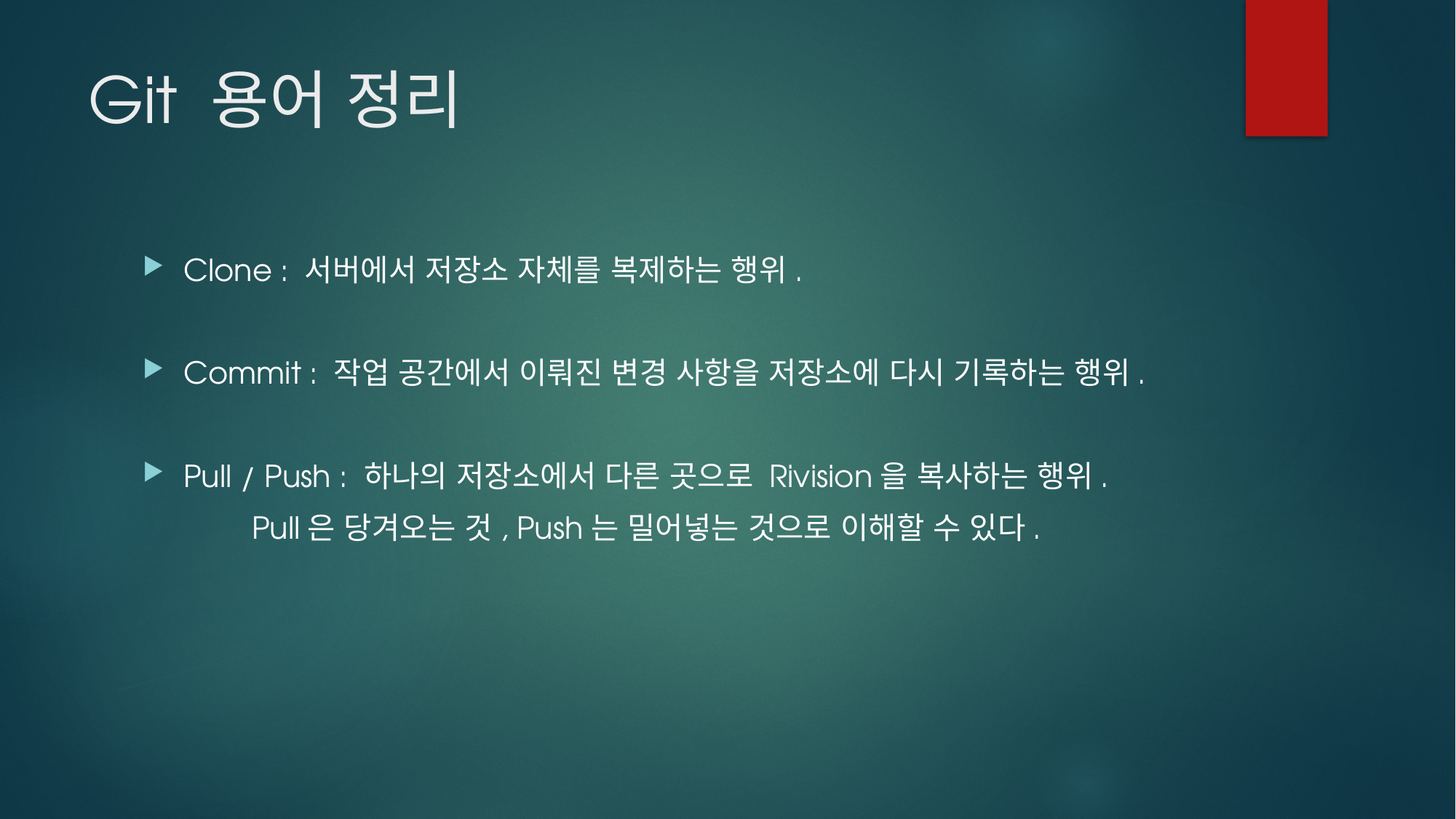

# Git 용어 정리
Clone : 서버에서 저장소 자체를 복제하는 행위.

Commit : 작업 공간에서 이뤄진 변경 사항을 저장소에 다시 기록하는 행위.

Pull / Push : 하나의 저장소에서 다른 곳으로 Rivision을 복사하는 행위.
	Pull은 당겨오는 것, Push는 밀어넣는 것으로 이해할 수 있다.